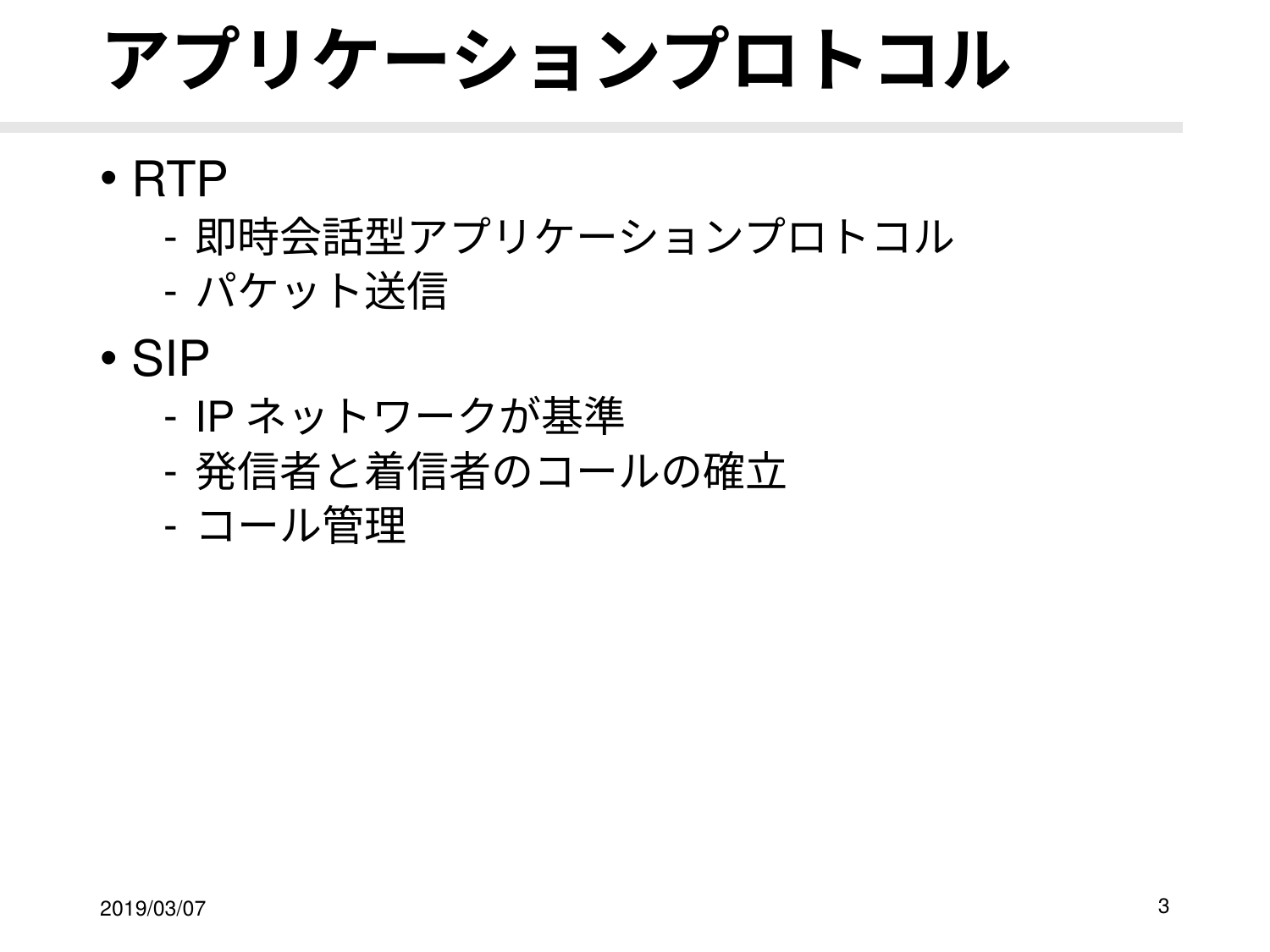

# アプリケーションプロトコル
RTP
即時会話型アプリケーションプロトコル
パケット送信
SIP
IPネットワークが基準
発信者と着信者のコールの確立
コール管理
2019/03/07
3